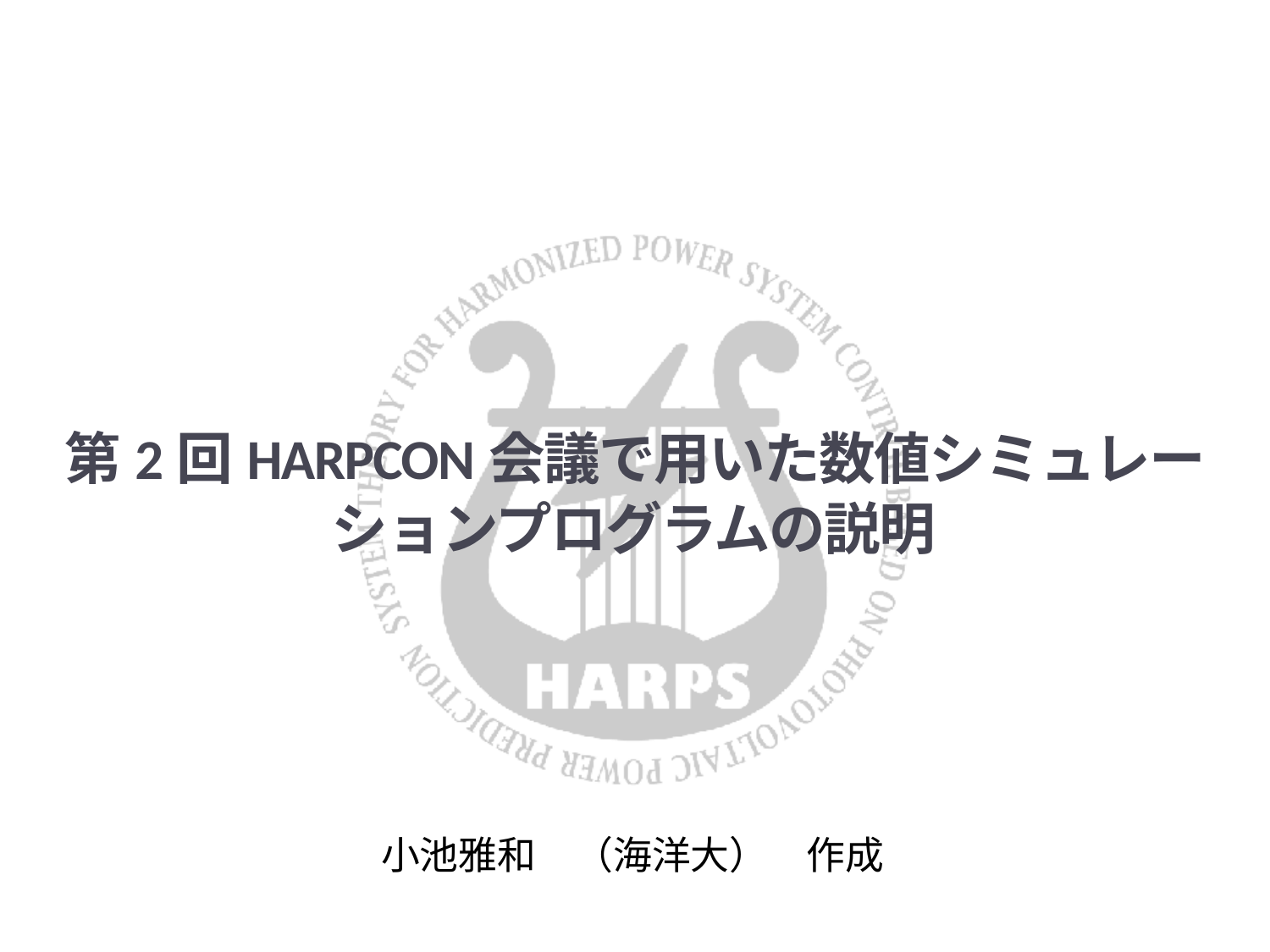

# 第2回HARPCON会議で用いた数値シミュレーションプログラムの説明
小池雅和　（海洋大）　作成